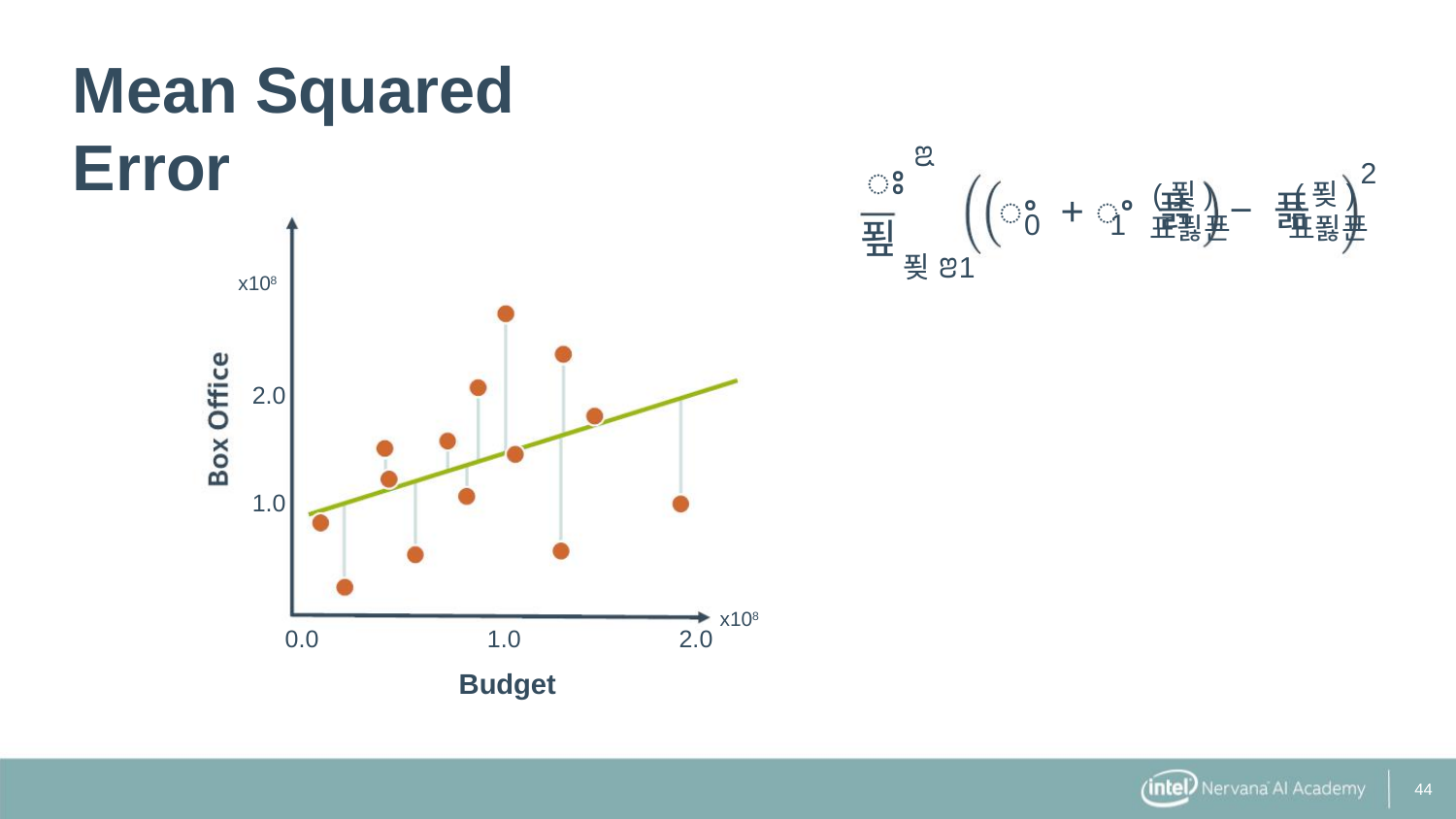

Mean Squared Error
ꢃ
2
ꢁ
(푖)
표푏푠
(푖)
표푏푠
  ꢀ + ꢀ 푥
− 푦
0
1
푚
푖ꢂ1
x108
2.0
1.0
x108
0.0
1.0
2.0
Budget
44